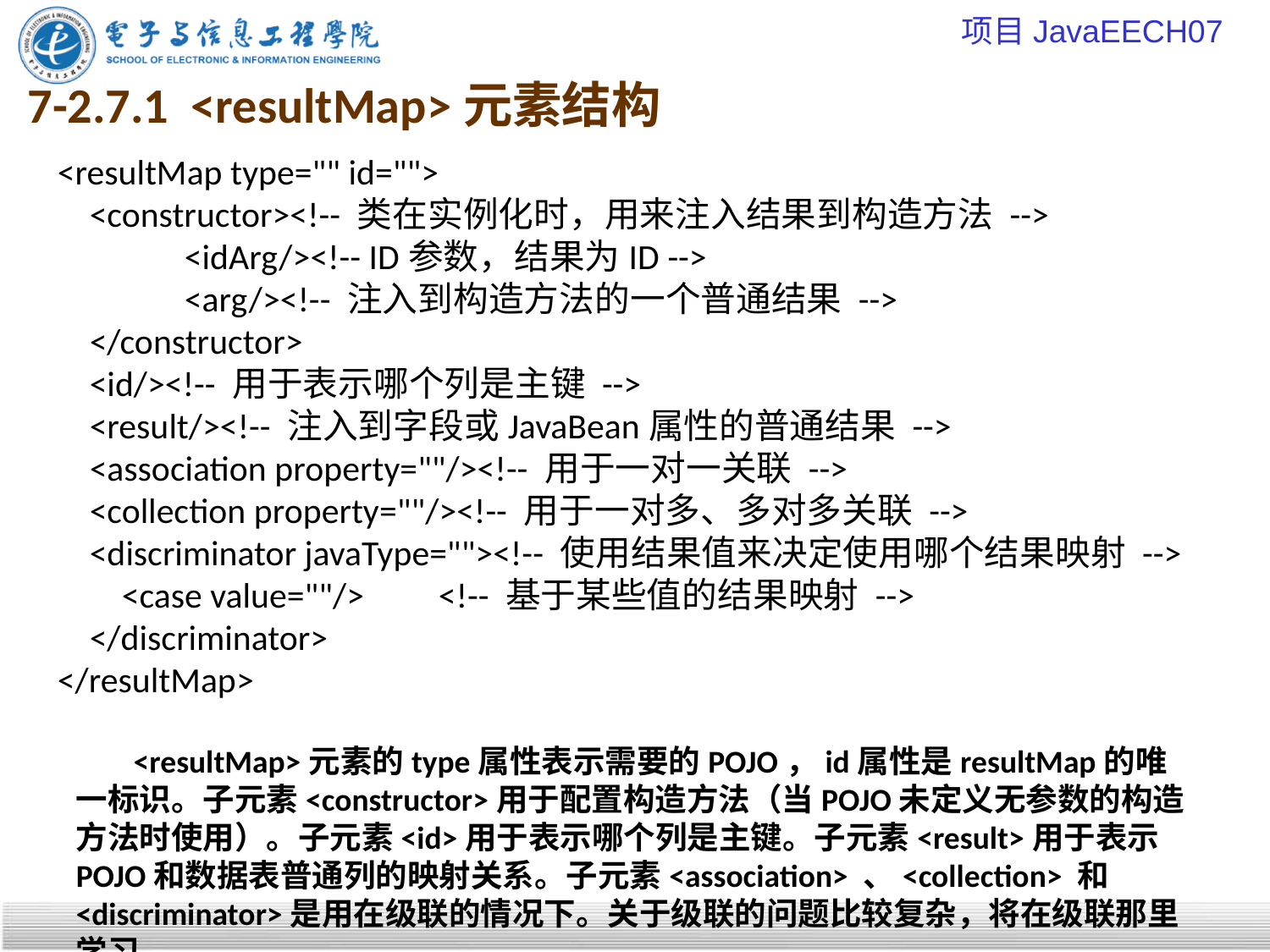

项目JavaEECH07
# 7-2.7.1  <resultMap>元素结构
<resultMap type="" id="">
    <constructor><!-- 类在实例化时，用来注入结果到构造方法 -->
	<idArg/><!-- ID参数，结果为ID -->
	<arg/><!-- 注入到构造方法的一个普通结果 -->
    </constructor>
    <id/><!-- 用于表示哪个列是主键 -->
    <result/><!-- 注入到字段或JavaBean属性的普通结果 -->
    <association property=""/><!-- 用于一对一关联 -->
    <collection property=""/><!-- 用于一对多、多对多关联 -->
    <discriminator javaType=""><!-- 使用结果值来决定使用哪个结果映射 -->
        <case value=""/>	<!-- 基于某些值的结果映射 -->
    </discriminator>
</resultMap>

        <resultMap>元素的type属性表示需要的POJO，id属性是resultMap的唯一标识。子元素<constructor>用于配置构造方法（当POJO未定义无参数的构造方法时使用）。子元素<id>用于表示哪个列是主键。子元素<result>用于表示POJO和数据表普通列的映射关系。子元素<association> 、<collection> 和<discriminator>是用在级联的情况下。关于级联的问题比较复杂，将在级联那里学习。